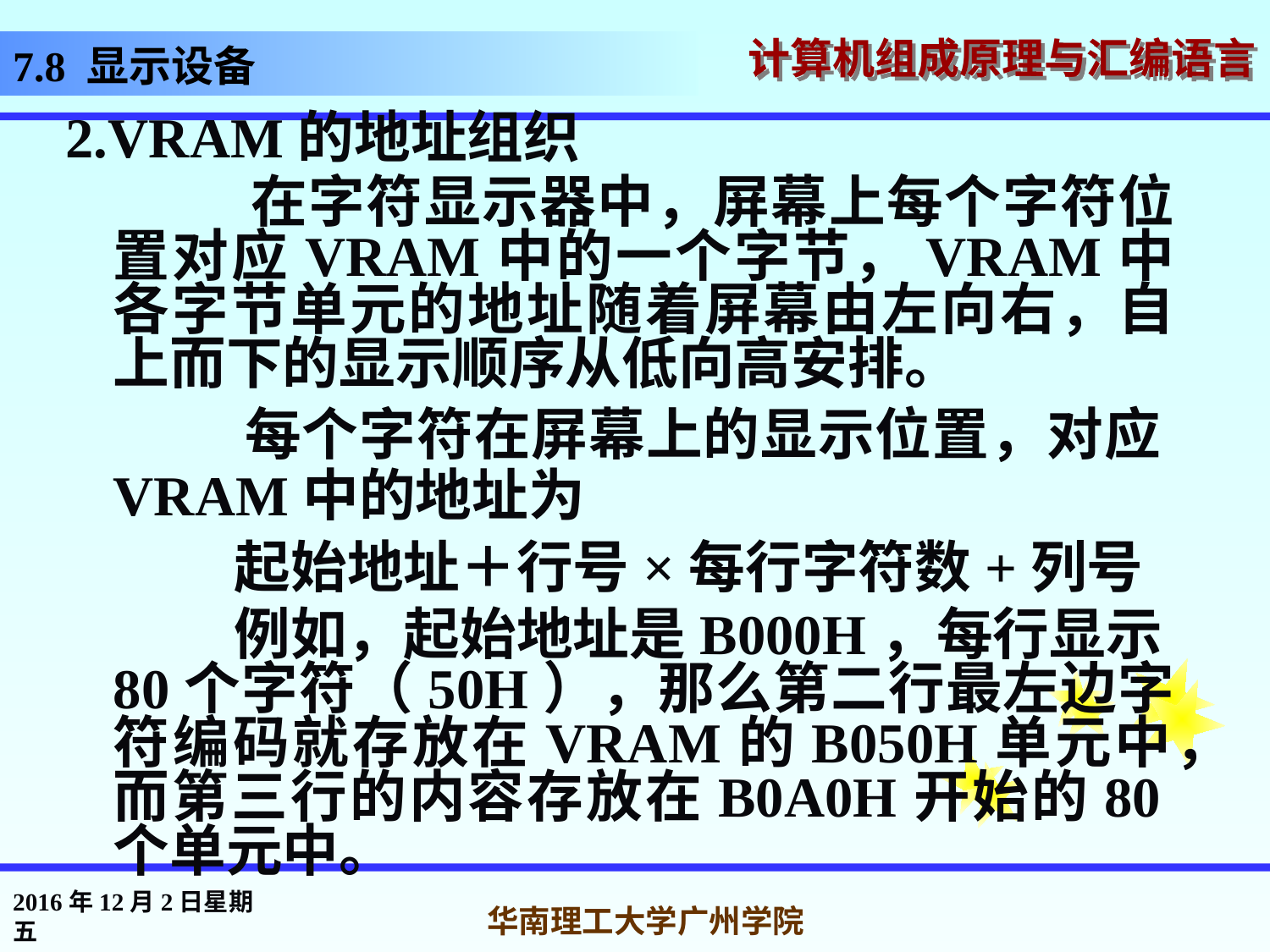

# 7.8 显示设备
2.VRAM的地址组织
            在字符显示器中，屏幕上每个字符位置对应VRAM中的一个字节，VRAM中各字节单元的地址随着屏幕由左向右，自上而下的显示顺序从低向高安排。
            每个字符在屏幕上的显示位置，对应VRAM中的地址为
            起始地址＋行号×每行字符数+列号
            例如，起始地址是B000H，每行显示80个字符（50H），那么第二行最左边字符编码就存放在VRAM的B050H单元中，而第三行的内容存放在B0A0H开始的80个单元中。
2016年12月2日星期五
华南理工大学广州学院